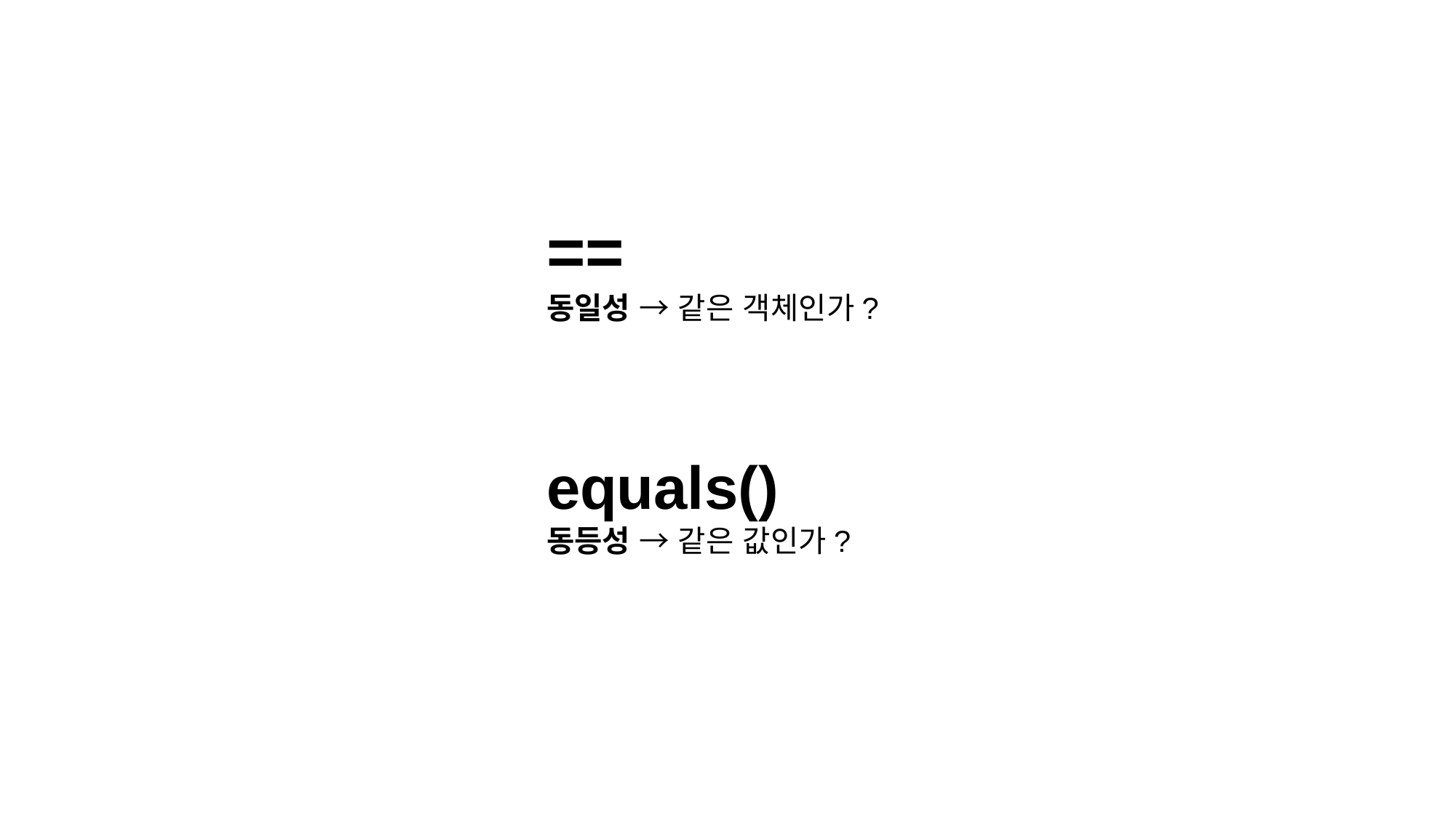

==
동일성 → 같은 객체인가?

equals()
동등성 → 같은 값인가?